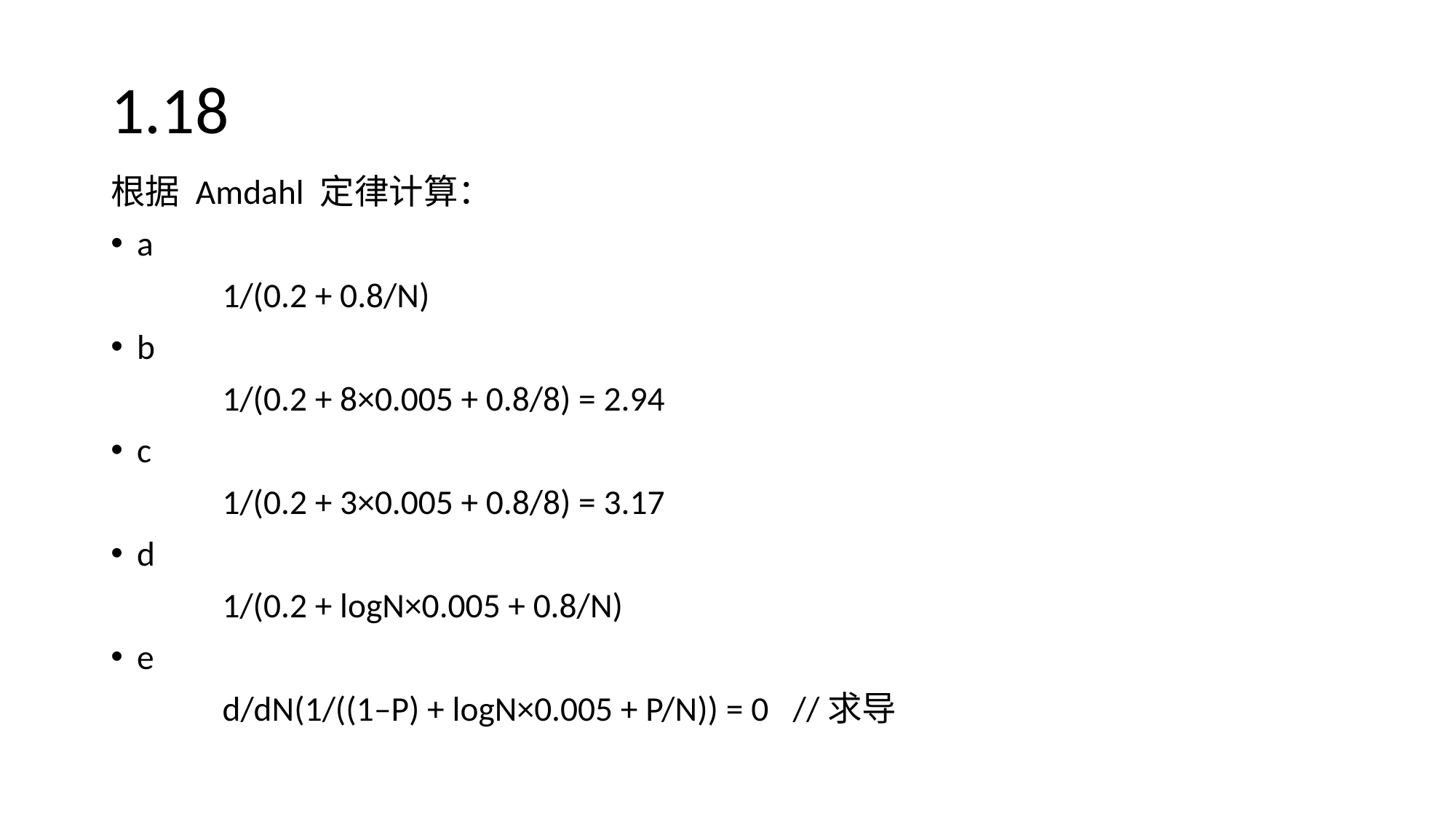

# 1.18
根据 Amdahl 定律计算：
a
	 1/(0.2 + 0.8/N)
b
	 1/(0.2 + 8×0.005 + 0.8/8) = 2.94
c
	 1/(0.2 + 3×0.005 + 0.8/8) = 3.17
d
	 1/(0.2 + logN×0.005 + 0.8/N)
e
	 d/dN(1/((1–P) + logN×0.005 + P/N)) = 0   //求导